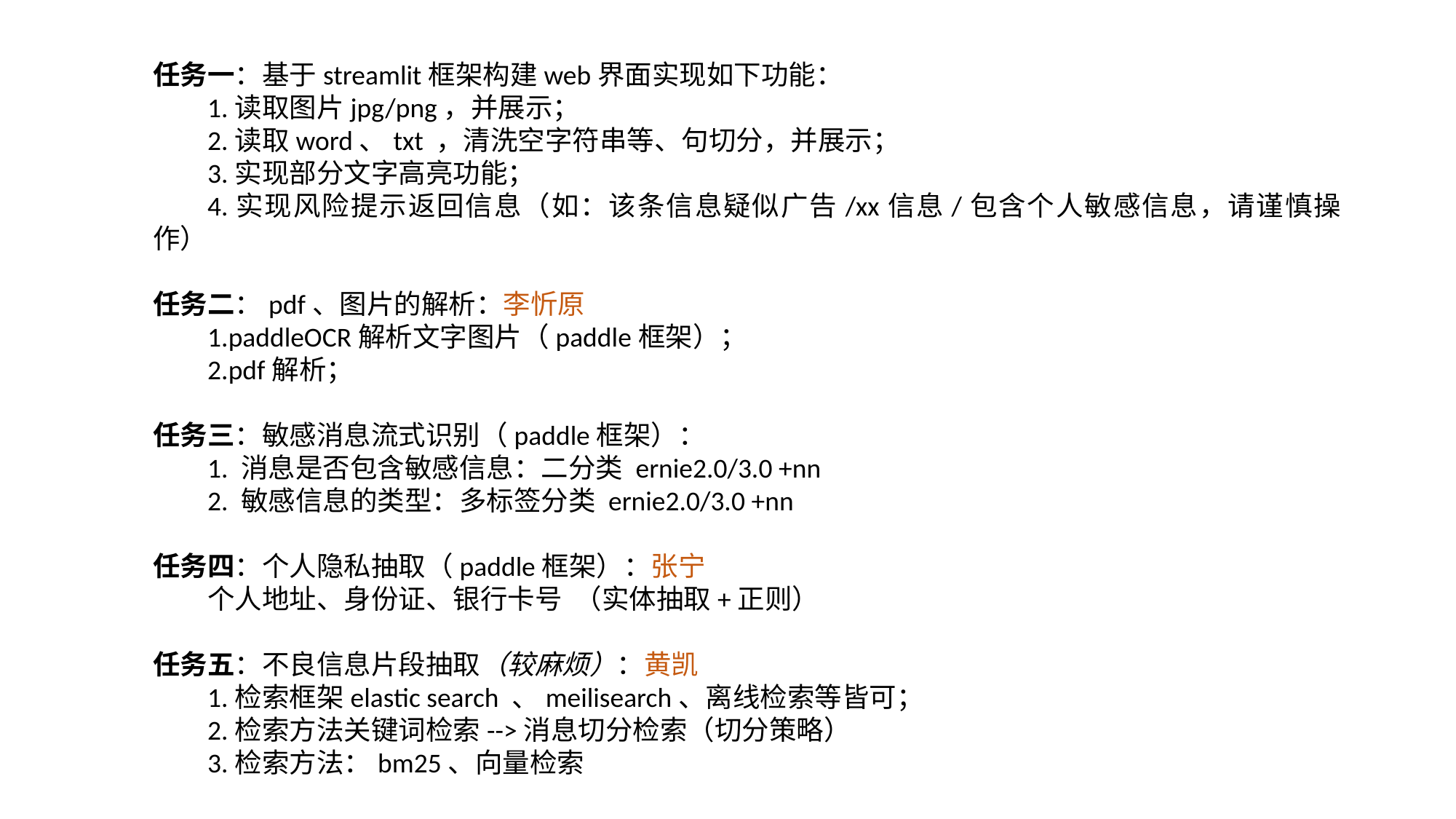

任务一：基于streamlit框架构建web界面实现如下功能：
1.读取图片jpg/png，并展示；
2.读取word、txt ，清洗空字符串等、句切分，并展示；
3.实现部分文字高亮功能；
4.实现风险提示返回信息（如：该条信息疑似广告/xx信息/包含个人敏感信息，请谨慎操作）

任务二：pdf、图片的解析：李忻原
1.paddleOCR解析文字图片（paddle框架）；
2.pdf解析；

任务三：敏感消息流式识别（paddle框架）：
1. 消息是否包含敏感信息：二分类 ernie2.0/3.0 +nn
2. 敏感信息的类型：多标签分类 ernie2.0/3.0 +nn

任务四：个人隐私抽取（paddle框架）：张宁
个人地址、身份证、银行卡号  （实体抽取+正则）

任务五：不良信息片段抽取（较麻烦）：黄凯
1.检索框架elastic search 、meilisearch、离线检索等皆可；
2.检索方法关键词检索-->消息切分检索（切分策略）
3.检索方法：bm25、向量检索